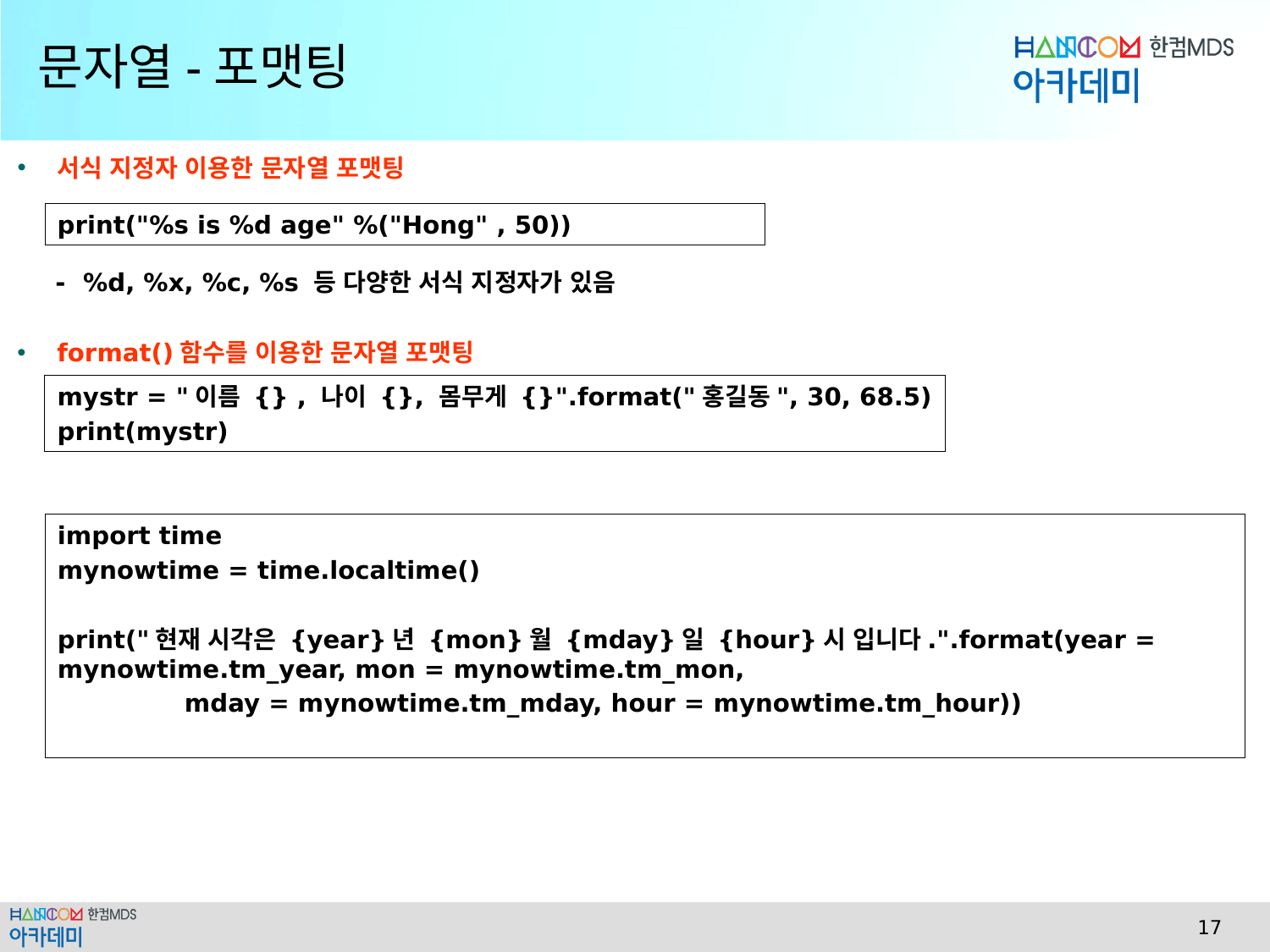

# 문자열-포맷팅
서식 지정자 이용한 문자열 포맷팅
print("%s is %d age" %("Hong" , 50))
-  %d, %x, %c, %s 등 다양한 서식 지정자가 있음
format()함수를 이용한 문자열 포맷팅
mystr = "이름 {} , 나이 {}, 몸무게 {}".format("홍길동", 30, 68.5)
print(mystr)
import time
mynowtime = time.localtime()

print("현재 시각은 {year}년 {mon}월 {mday}일 {hour}시 입니다.".format(year = mynowtime.tm_year, mon = mynowtime.tm_mon,
	mday = mynowtime.tm_mday, hour = mynowtime.tm_hour))

                               17